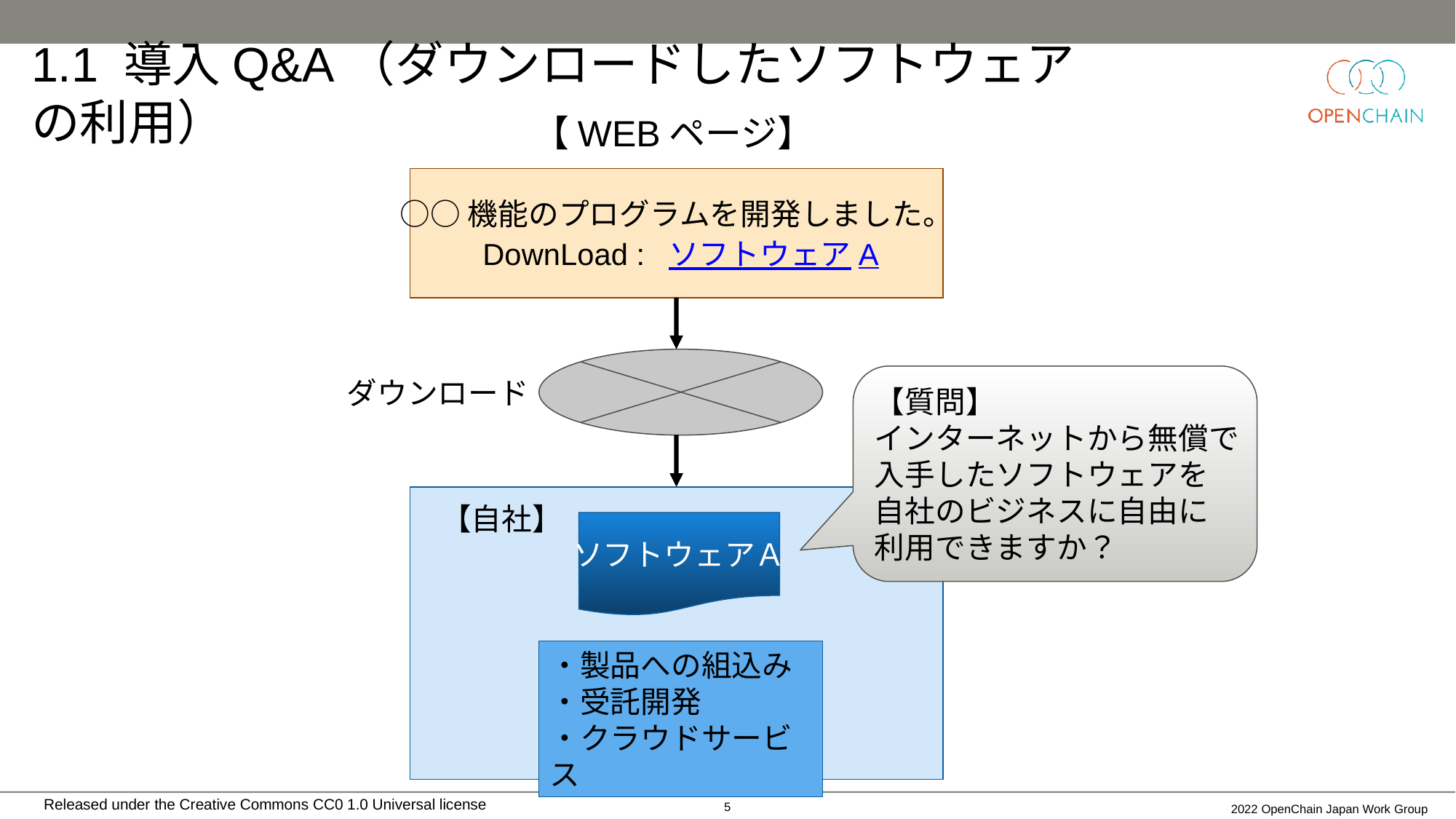

# 1.1 導入Q&A（ダウンロードしたソフトウェアの利用）
【WEBページ】
○○機能のプログラムを開発しました。
 DownLoad :  ソフトウェアA

【質問】
インターネットから無償で
入手したソフトウェアを
自社のビジネスに自由に
利用できますか？
ダウンロード

【自社】
ソフトウェアＡ
・製品への組込み
・受託開発
・クラウドサービス
5